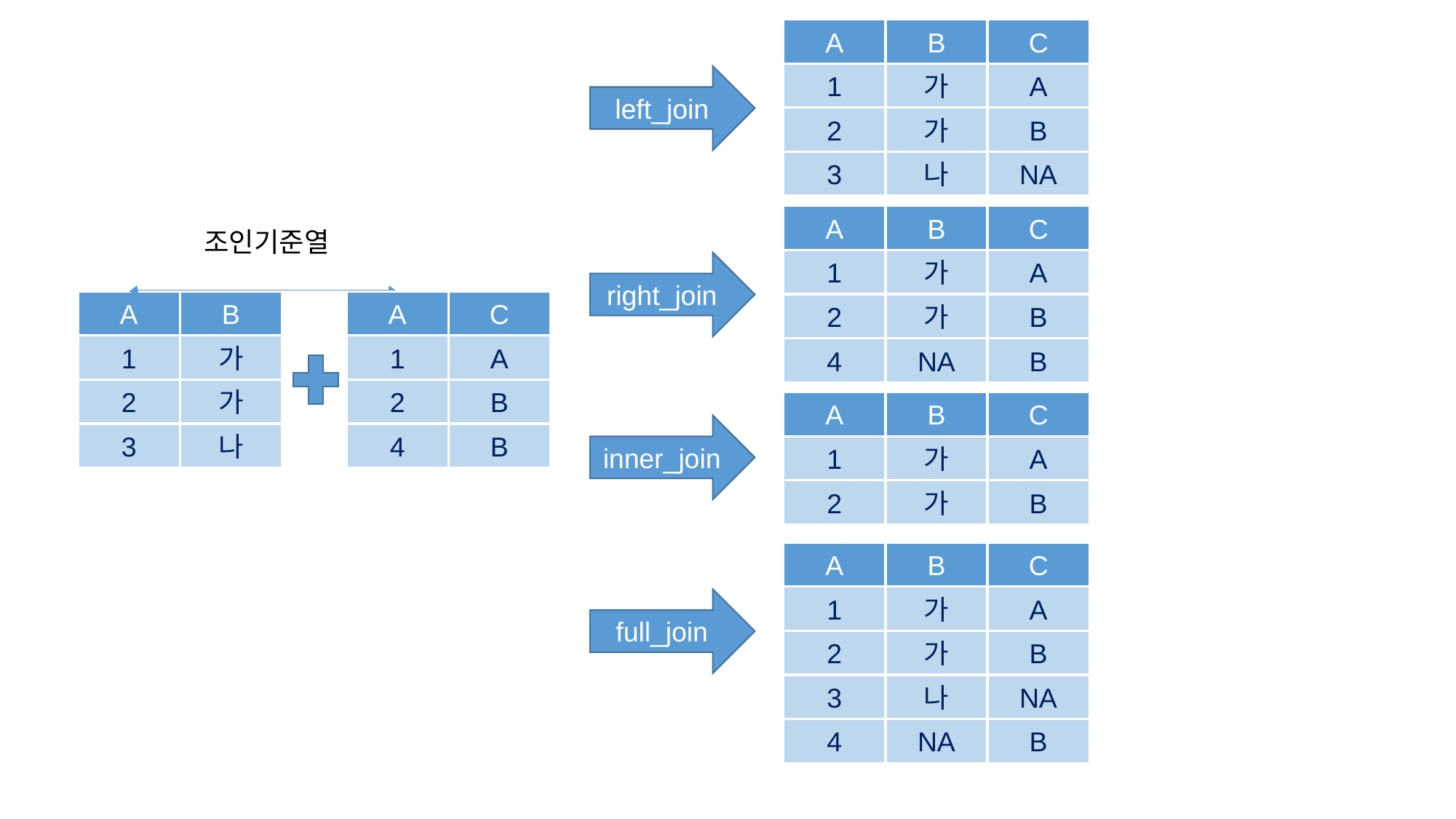

A
B
C
1
가
A
left_join
2
가
B
3
나
NA
A
B
C
조인기준열
1
가
A
right_join
A
B
1
가
2
가
3
나
A
C
1
A
2
B
4
B
2
가
B
4
NA
B

A
B
C
inner_join
1
가
A
2
가
B
A
B
C
1
가
A
full_join
2
가
B
3
나
NA
4
NA
B